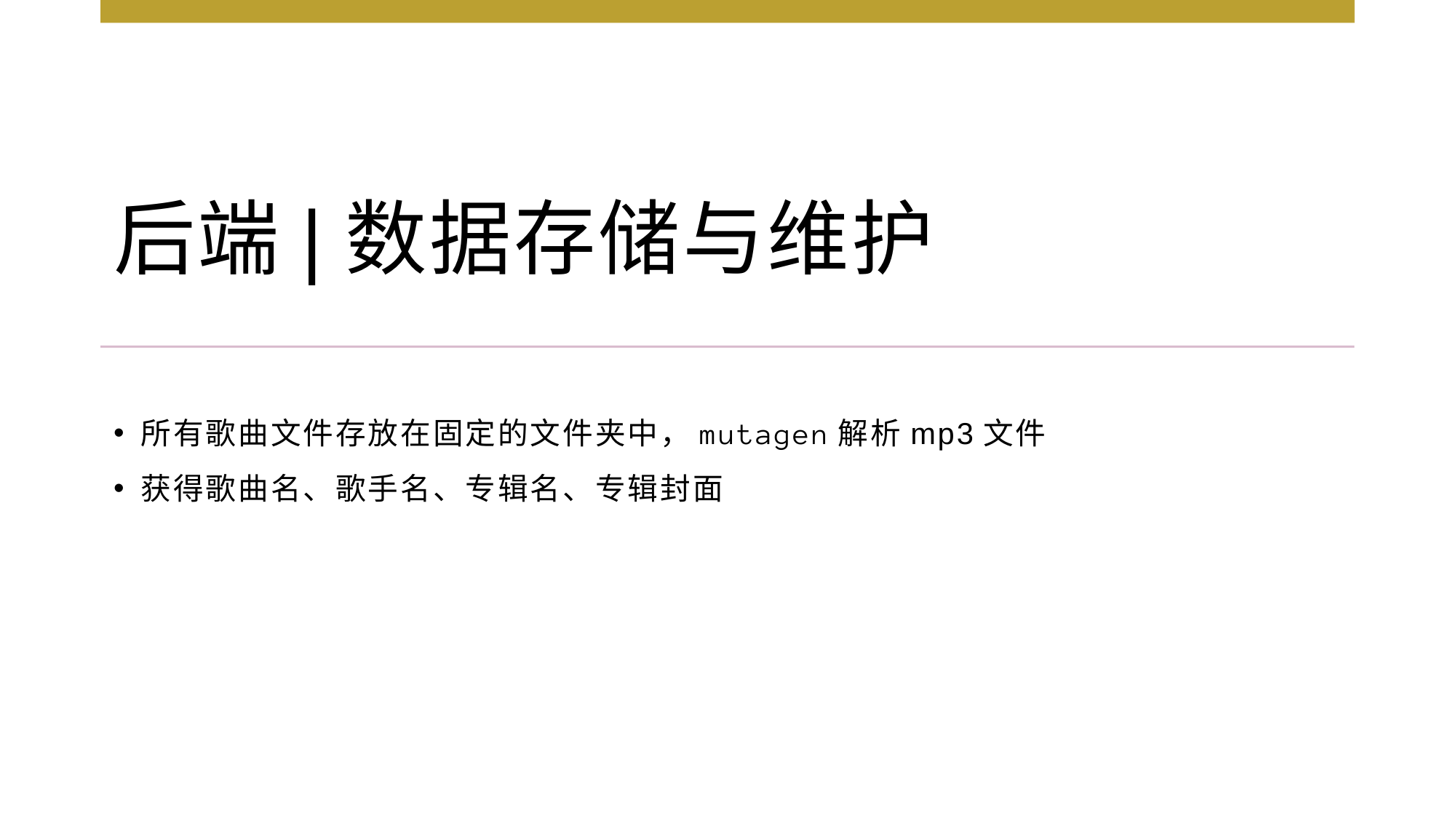

# 后端|数据存储与维护

所有歌曲文件存放在固定的文件夹中，mutagen解析mp3文件
获得歌曲名、歌手名、专辑名、专辑封面